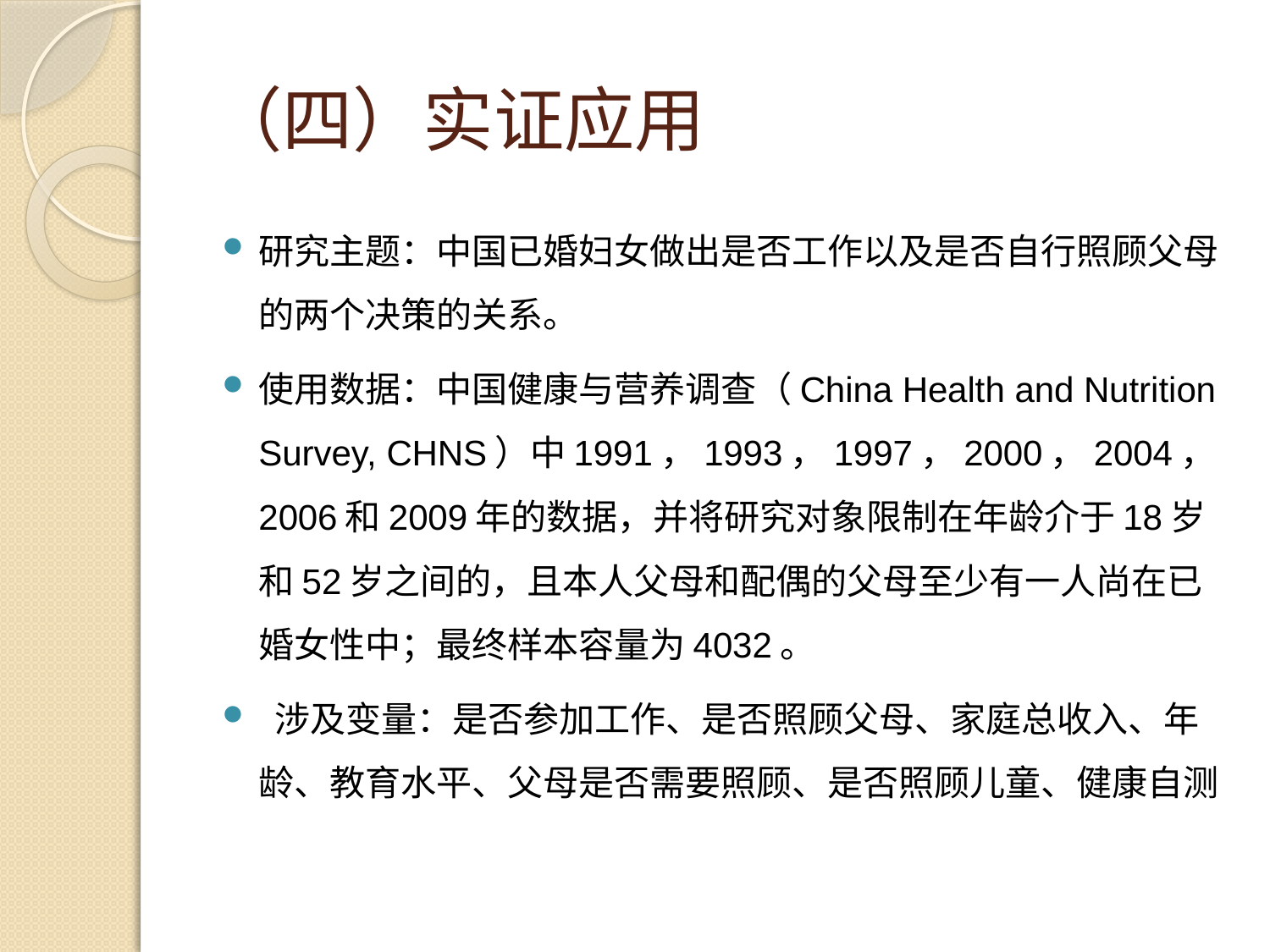

# （四）实证应用
研究主题：中国已婚妇女做出是否工作以及是否自行照顾父母的两个决策的关系。
使用数据：中国健康与营养调查（China Health and Nutrition Survey, CHNS）中1991，1993，1997，2000，2004，2006和2009年的数据，并将研究对象限制在年龄介于18岁和52岁之间的，且本人父母和配偶的父母至少有一人尚在已婚女性中；最终样本容量为4032。
 涉及变量：是否参加工作、是否照顾父母、家庭总收入、年龄、教育水平、父母是否需要照顾、是否照顾儿童、健康自测